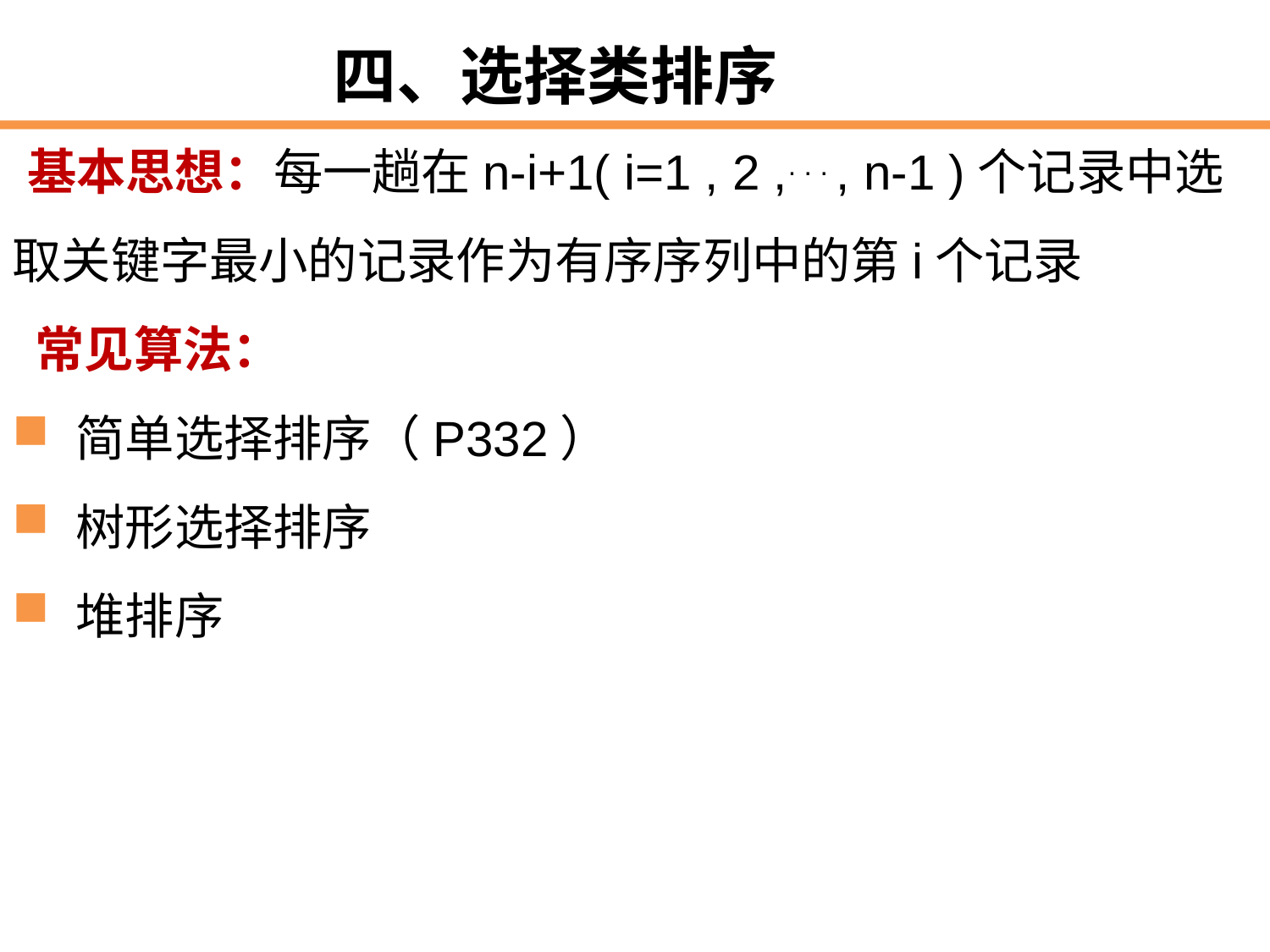

四、选择类排序
 基本思想：每一趟在n-i+1( i=1 , 2 ,. . . , n-1 )个记录中选取关键字最小的记录作为有序序列中的第i个记录
 常见算法：
简单选择排序（P332）
树形选择排序
堆排序